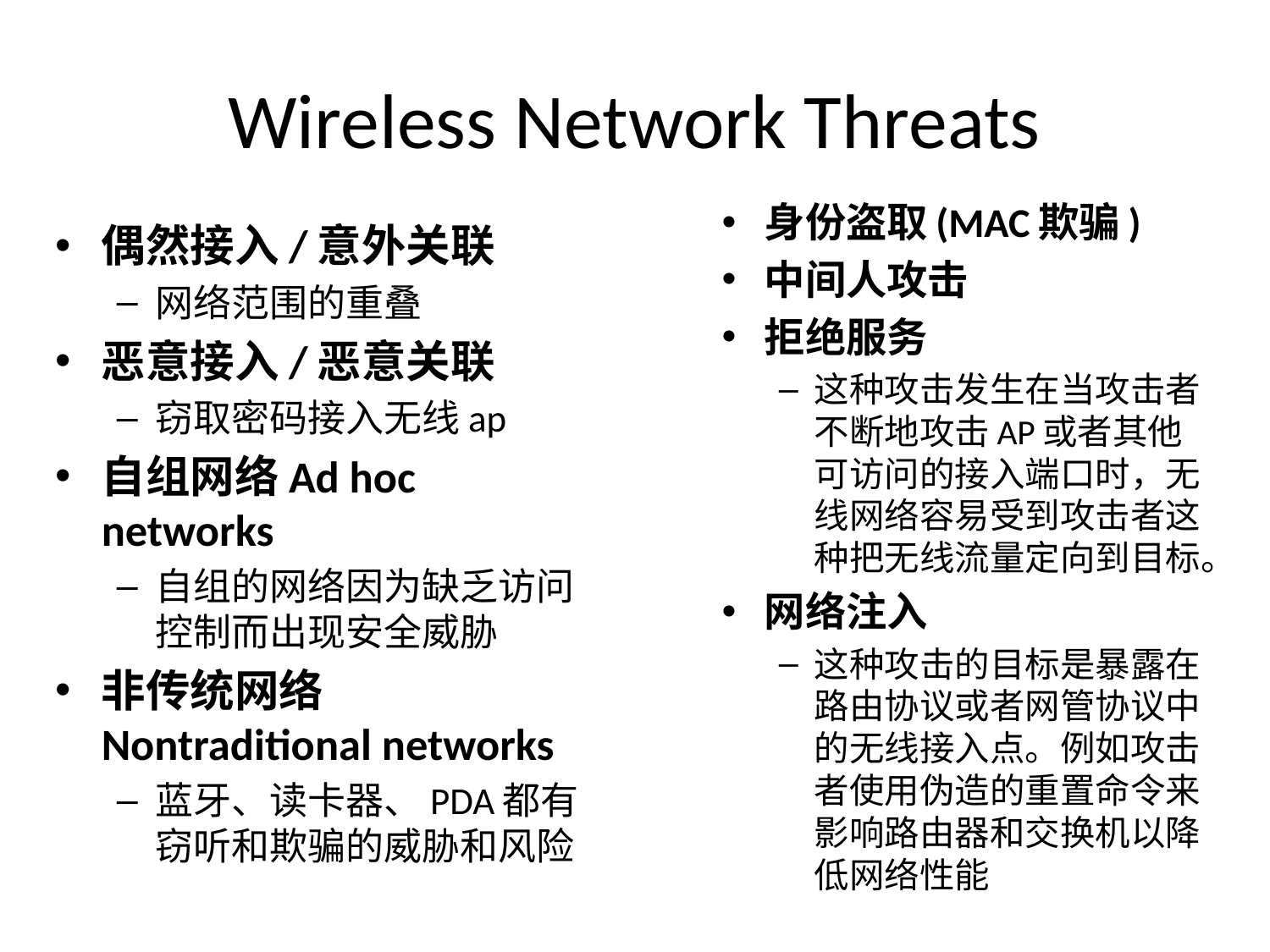

# Wireless Network Threats
身份盗取(MAC欺骗)
中间人攻击
拒绝服务
这种攻击发生在当攻击者不断地攻击AP或者其他可访问的接入端口时，无线网络容易受到攻击者这种把无线流量定向到目标。
网络注入
这种攻击的目标是暴露在路由协议或者网管协议中的无线接入点。例如攻击者使用伪造的重置命令来影响路由器和交换机以降低网络性能
偶然接入/意外关联
网络范围的重叠
恶意接入/恶意关联
窃取密码接入无线ap
自组网络Ad hoc networks
自组的网络因为缺乏访问控制而出现安全威胁
非传统网络Nontraditional networks
蓝牙、读卡器、PDA都有窃听和欺骗的威胁和风险